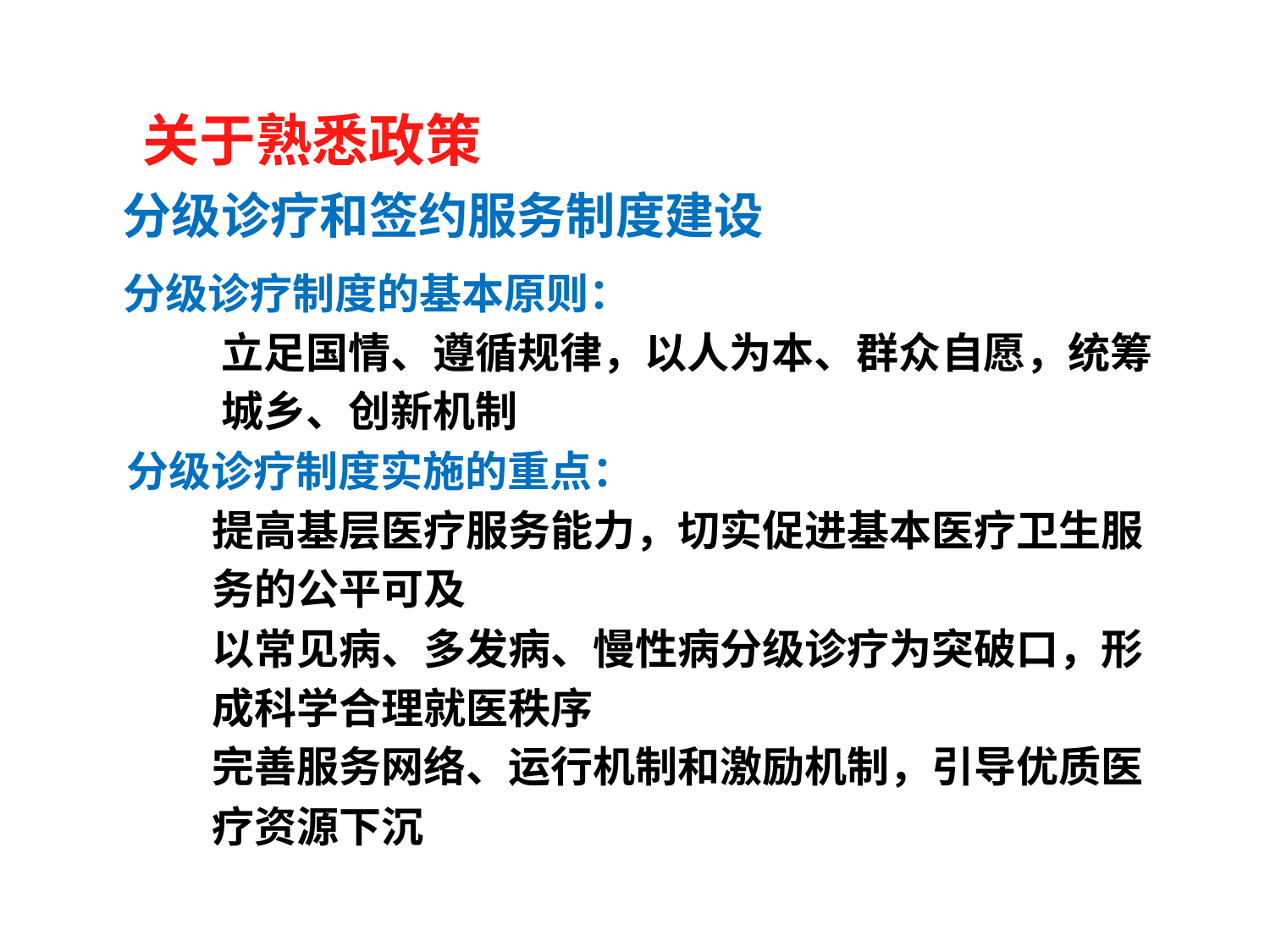

关于熟悉政策
    分级诊疗和签约服务制度建设
   分级诊疗制度的基本原则：
             立足国情、遵循规律，以人为本、群众自愿，统筹
             城乡、创新机制
   分级诊疗制度实施的重点：
            提高基层医疗服务能力，切实促进基本医疗卫生服
            务的公平可及
            以常见病、多发病、慢性病分级诊疗为突破口，形
            成科学合理就医秩序
            完善服务网络、运行机制和激励机制，引导优质医
            疗资源下沉